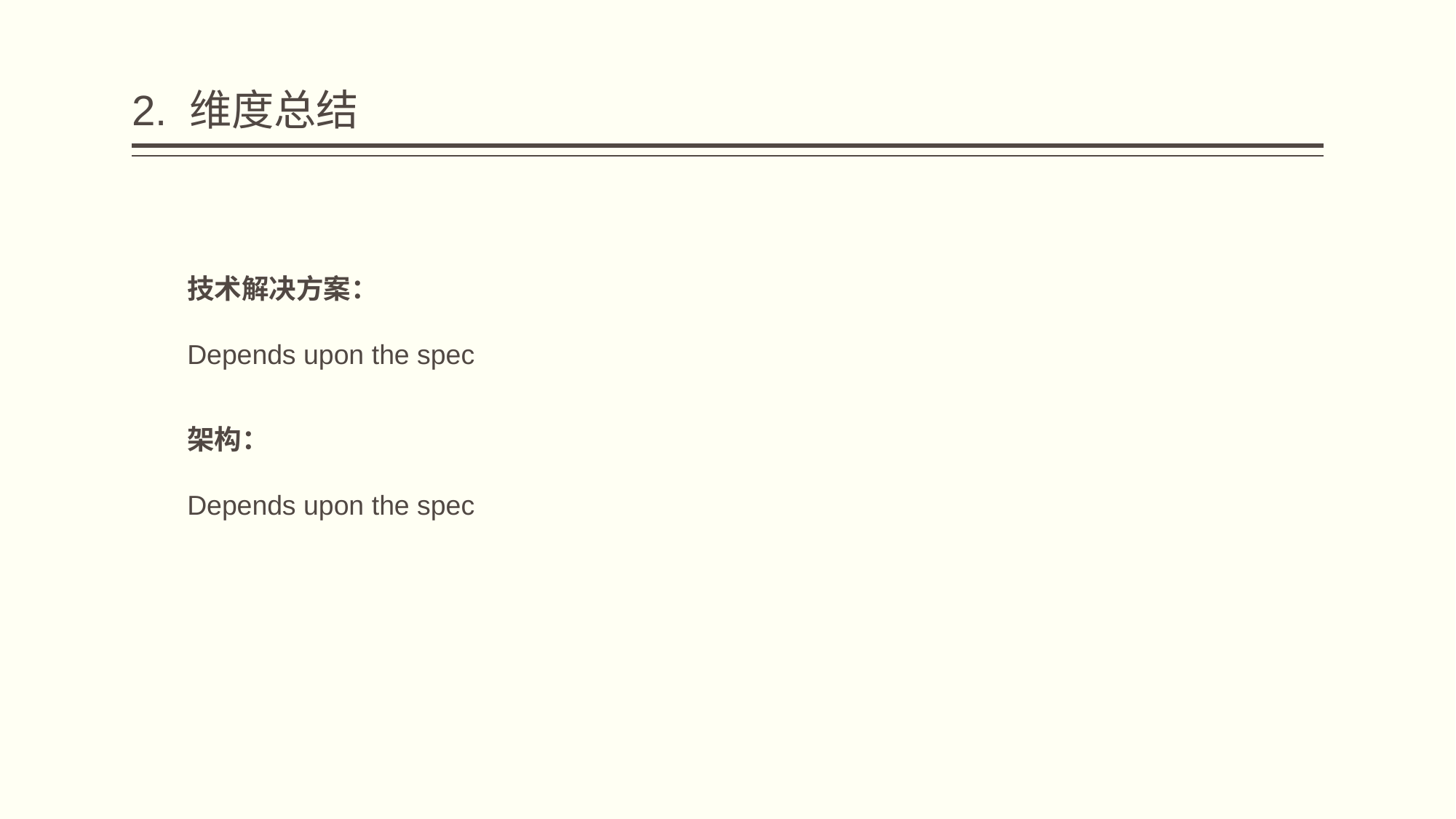

# 2. 维度总结
技术解决方案：

Depends upon the spec
架构：

Depends upon the spec